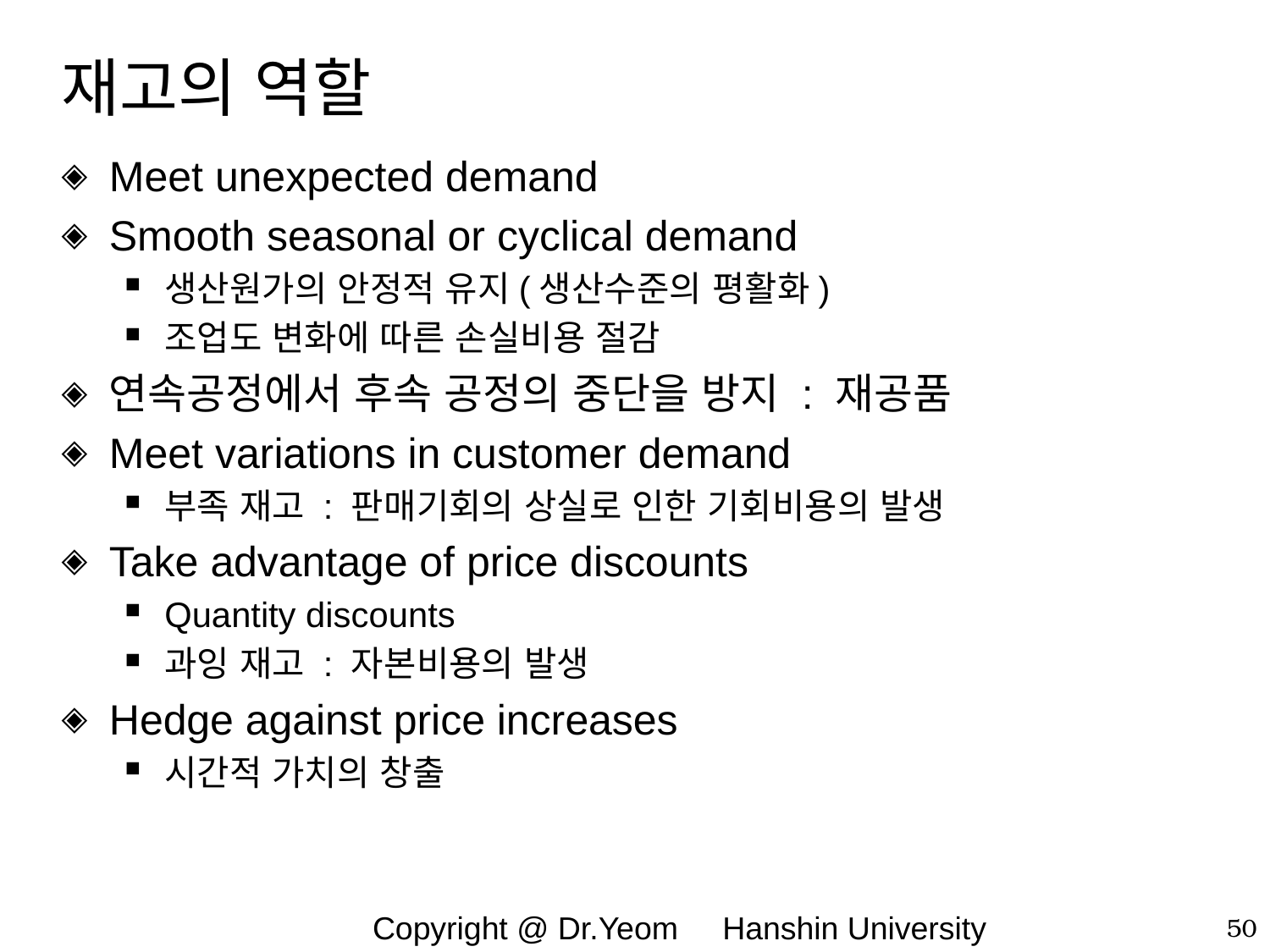

# 재고의 역할
Meet unexpected demand
Smooth seasonal or cyclical demand
생산원가의 안정적 유지(생산수준의 평활화)
조업도 변화에 따른 손실비용 절감
연속공정에서 후속 공정의 중단을 방지 : 재공품
Meet variations in customer demand
부족 재고 : 판매기회의 상실로 인한 기회비용의 발생
Take advantage of price discounts
Quantity discounts
과잉 재고 : 자본비용의 발생
Hedge against price increases
시간적 가치의 창출
50